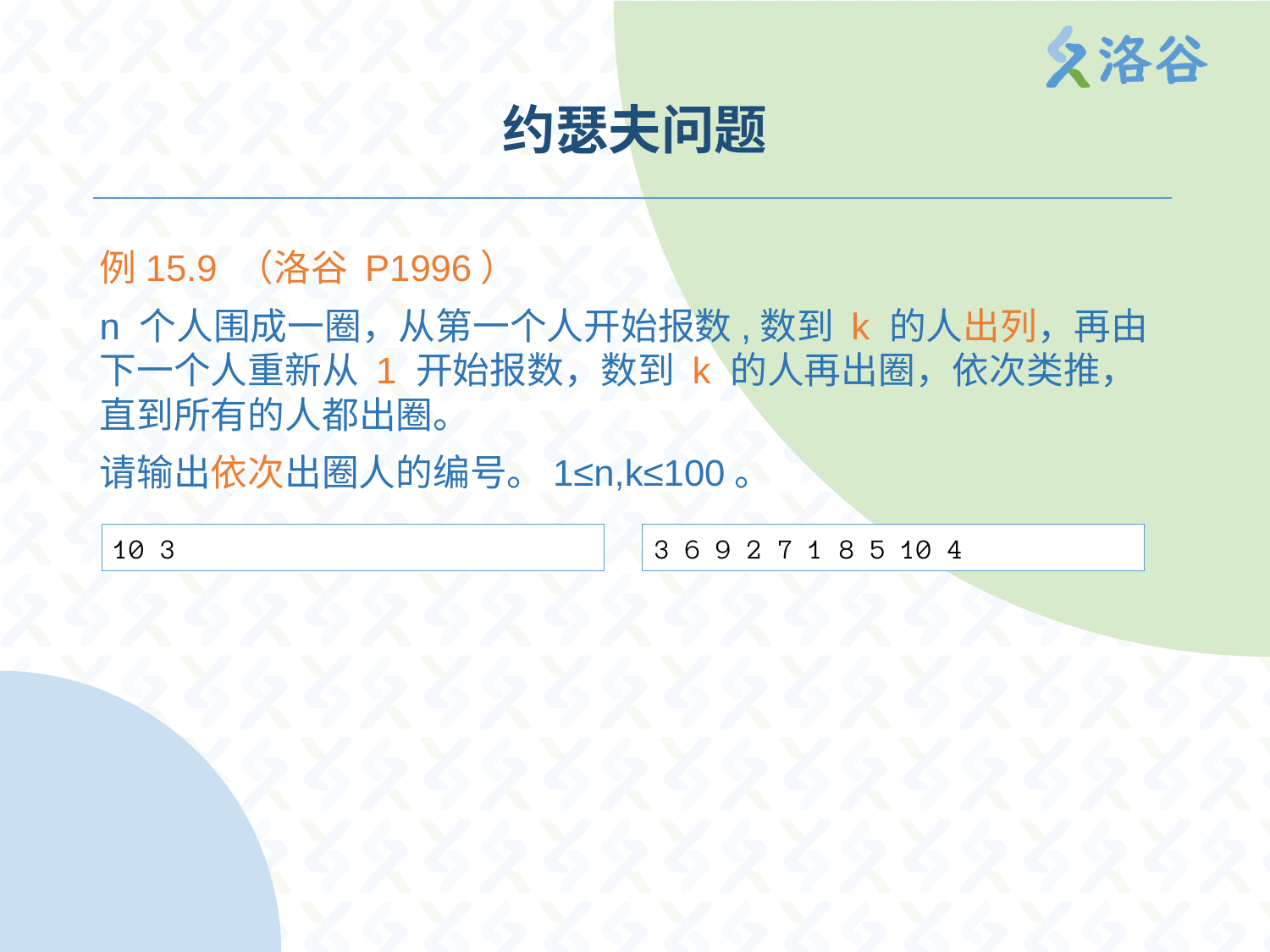

# 约瑟夫问题
例15.9 （洛谷 P1996）
n 个人围成一圈，从第一个人开始报数,数到 k 的人出列，再由下一个人重新从 1 开始报数，数到 k 的人再出圈，依次类推，直到所有的人都出圈。
请输出依次出圈人的编号。1≤n,k≤100。
10 3
3 6 9 2 7 1 8 5 10 4